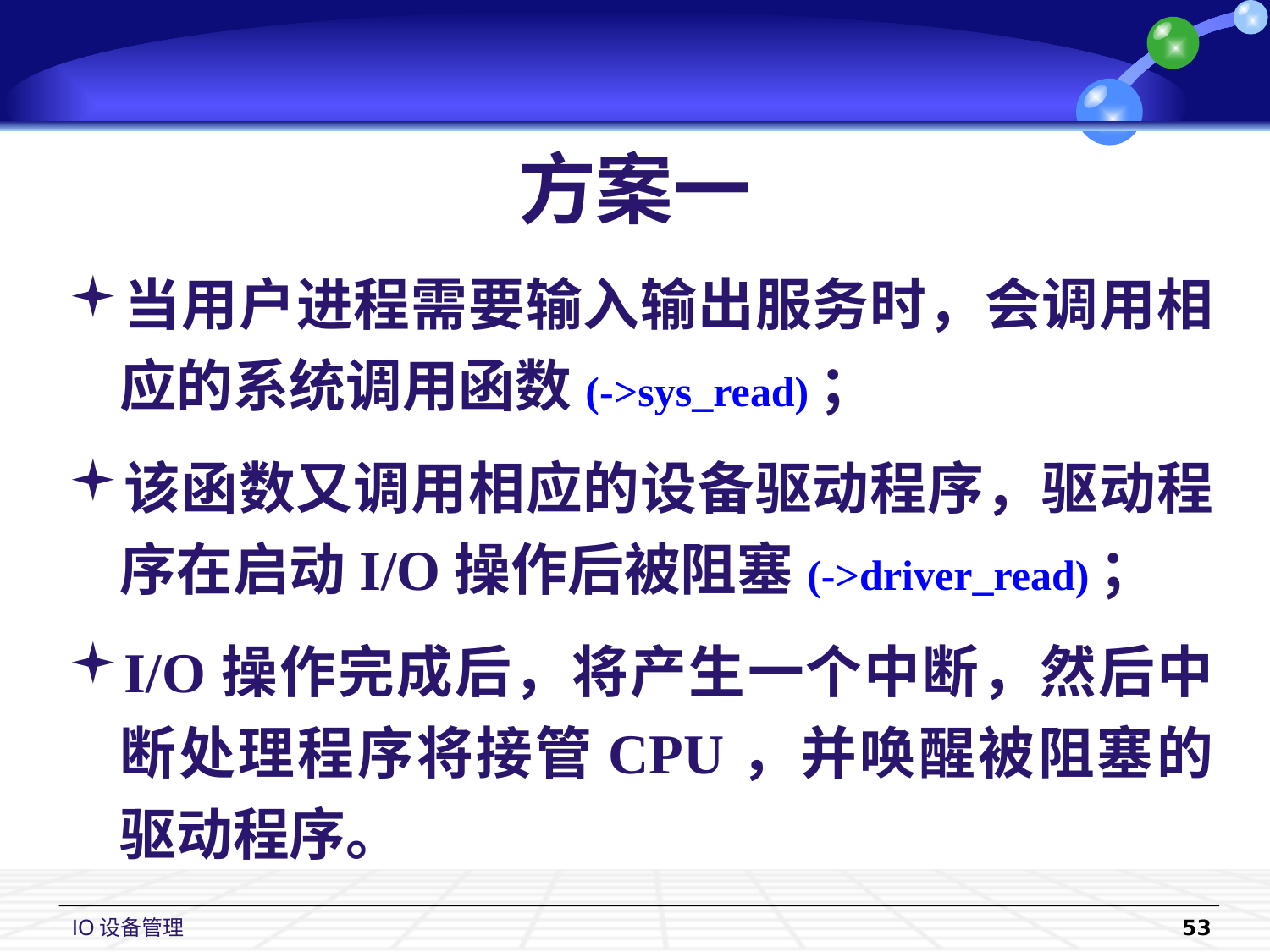

方案一
当用户进程需要输入输出服务时，会调用相应的系统调用函数(->sys_read)；
该函数又调用相应的设备驱动程序，驱动程序在启动I/O操作后被阻塞(->driver_read)；
I/O操作完成后，将产生一个中断，然后中断处理程序将接管CPU，并唤醒被阻塞的驱动程序。
IO设备管理
53